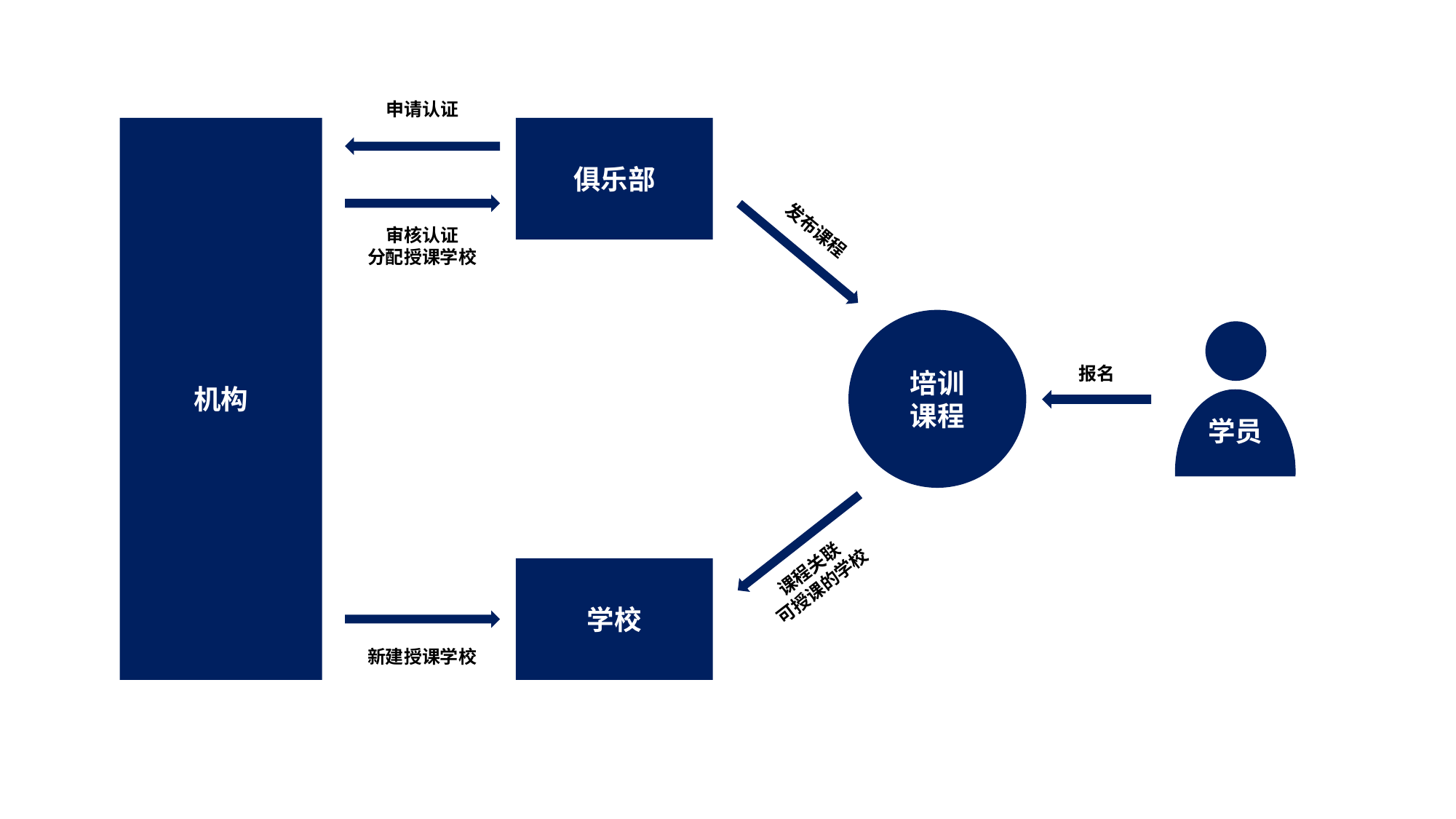

申请认证
机构
俱乐部

发布课程
审核认证
分配授课学校

培训
课程

报名

学员

课程关联
可授课的学校
学校

新建授课学校